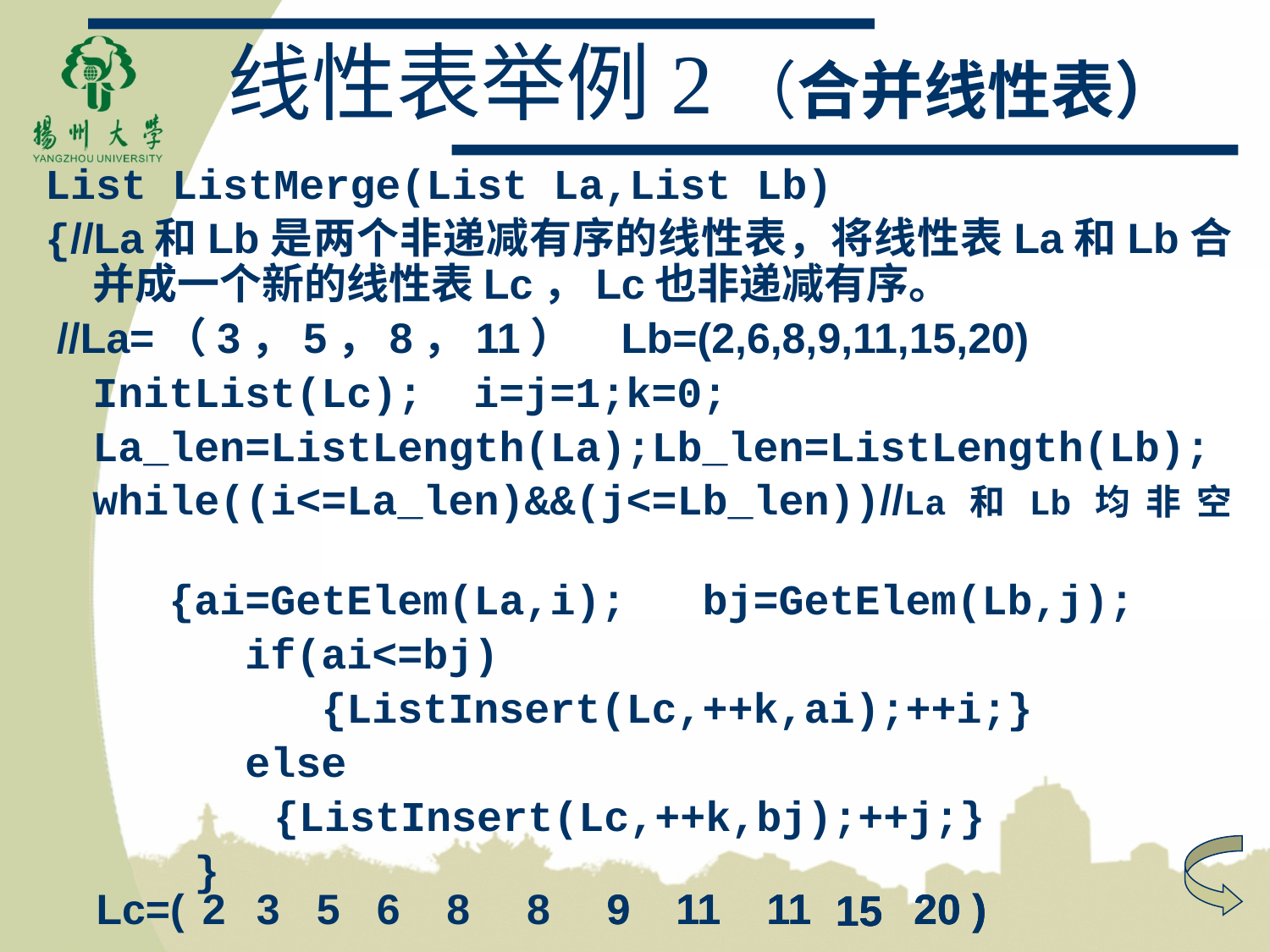

# 线性表举例2（合并线性表）
List ListMerge(List La,List Lb)
{//La和Lb是两个非递减有序的线性表，将线性表La和Lb合并成一个新的线性表Lc，Lc也非递减有序。
 //La=（3，5，8，11）    Lb=(2,6,8,9,11,15,20)
	InitList(Lc);	i=j=1;k=0;
	La_len=ListLength(La);Lb_len=ListLength(Lb);
	while((i<=La_len)&&(j<=Lb_len))//La和Lb均非空
	   {ai=GetElem(La,i);   bj=GetElem(Lb,j);
		 if(ai<=bj)
		    {ListInsert(Lc,++k,ai);++i;}
		 else
         {ListInsert(Lc,++k,bj);++j;}
	    }

Lc=(
2
3
5
6
8
8
9
9
11
11
11
11
11
11
20 )
20 )
20 )
15
15
15